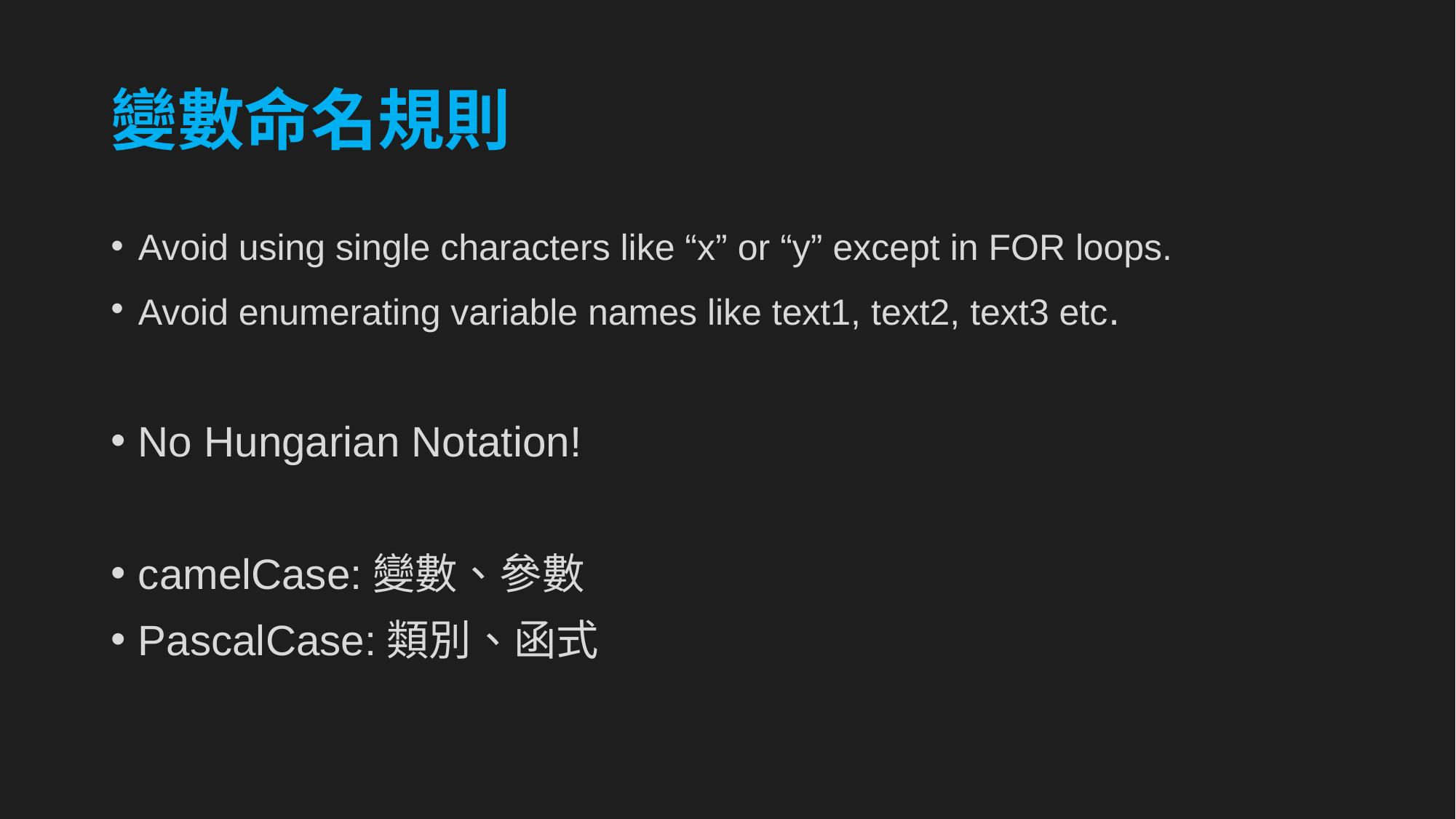

# 變數命名規則
Avoid using single characters like “x” or “y” except in FOR loops.
Avoid enumerating variable names like text1, text2, text3 etc.

No Hungarian Notation!

camelCase:變數、參數
PascalCase:類別、函式